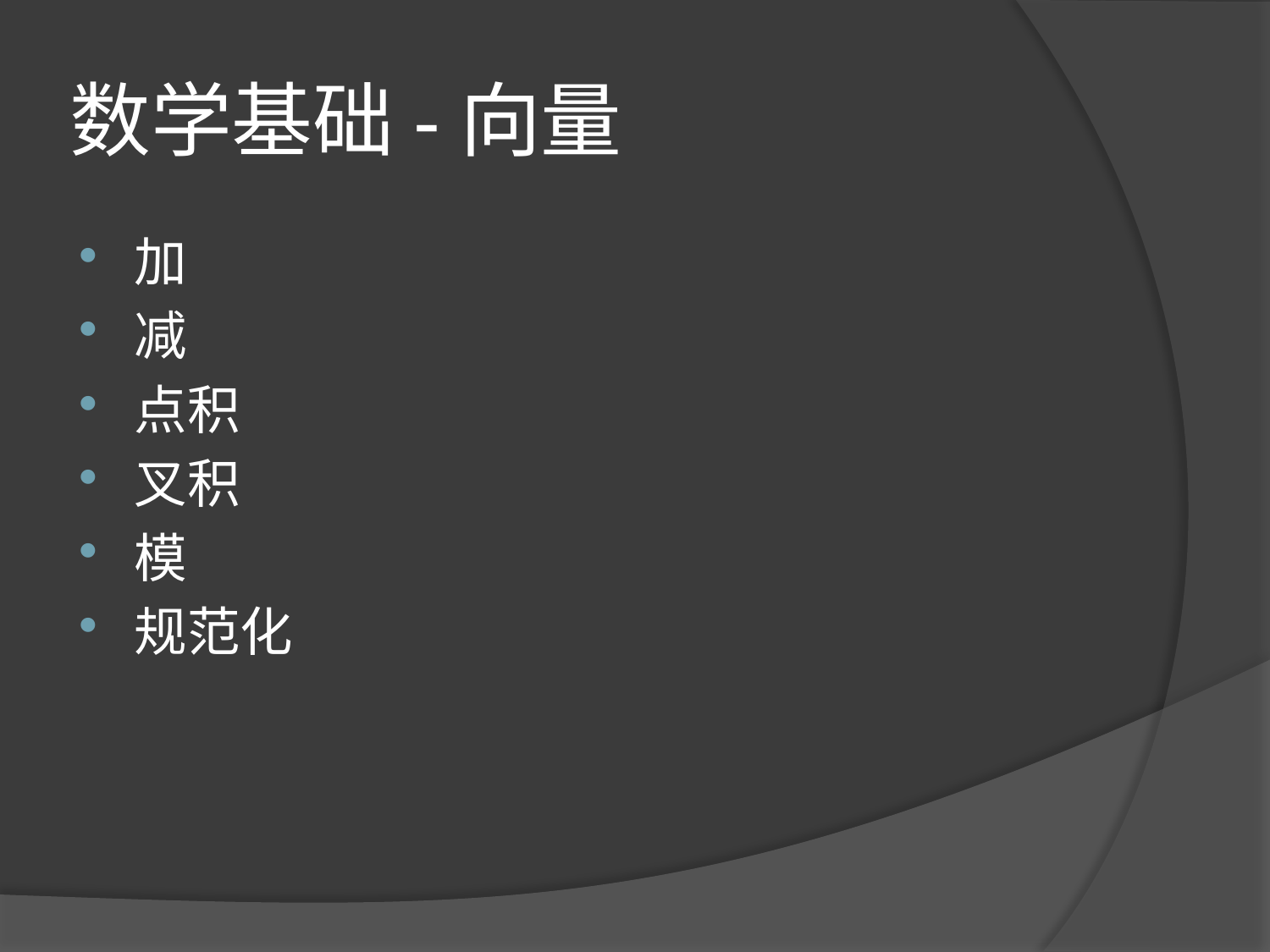

# 数学基础-向量
加
减
点积
叉积
模
规范化